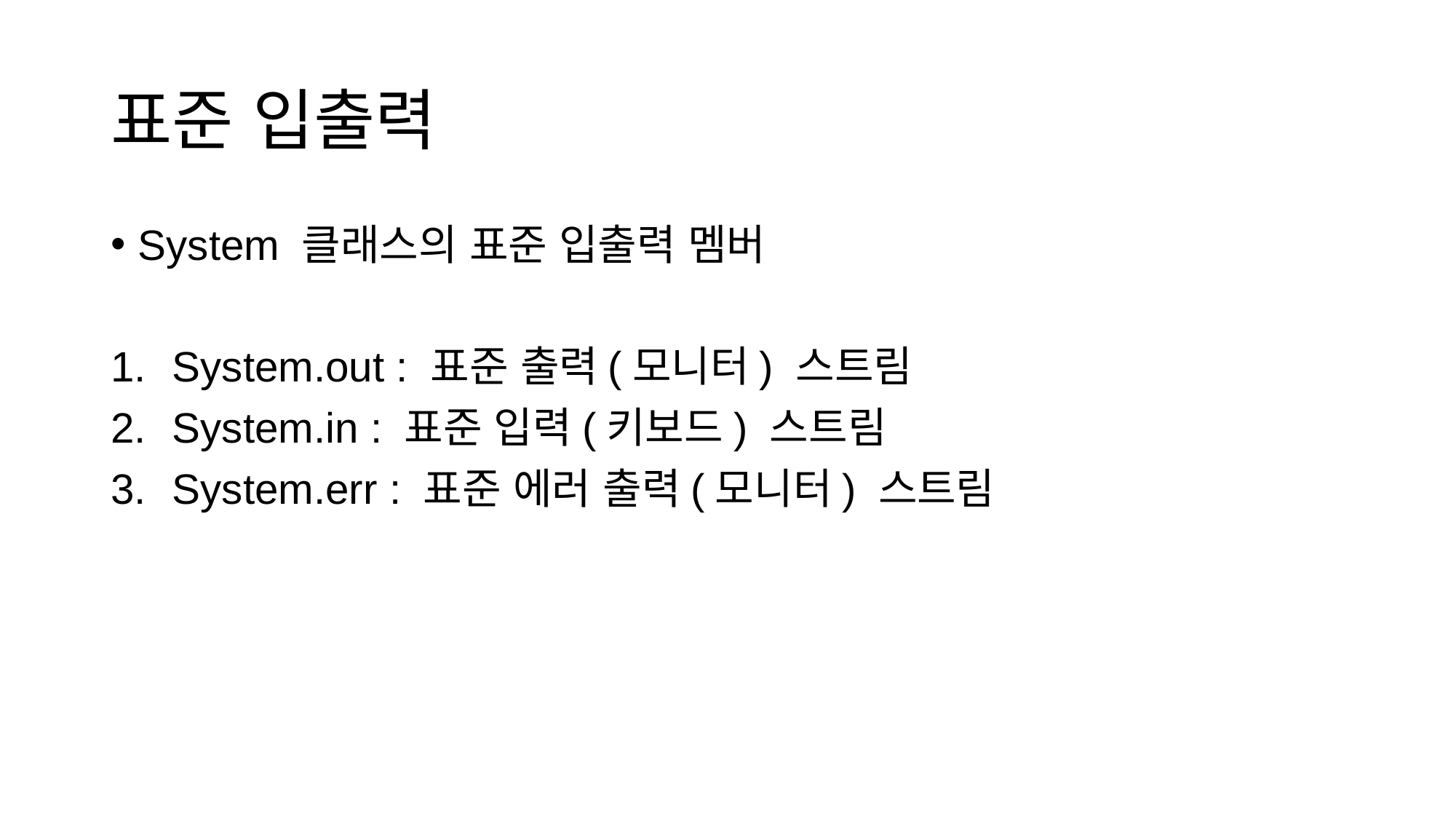

# 표준 입출력
System 클래스의 표준 입출력 멤버

System.out : 표준 출력(모니터) 스트림
System.in : 표준 입력(키보드) 스트림
System.err : 표준 에러 출력(모니터) 스트림